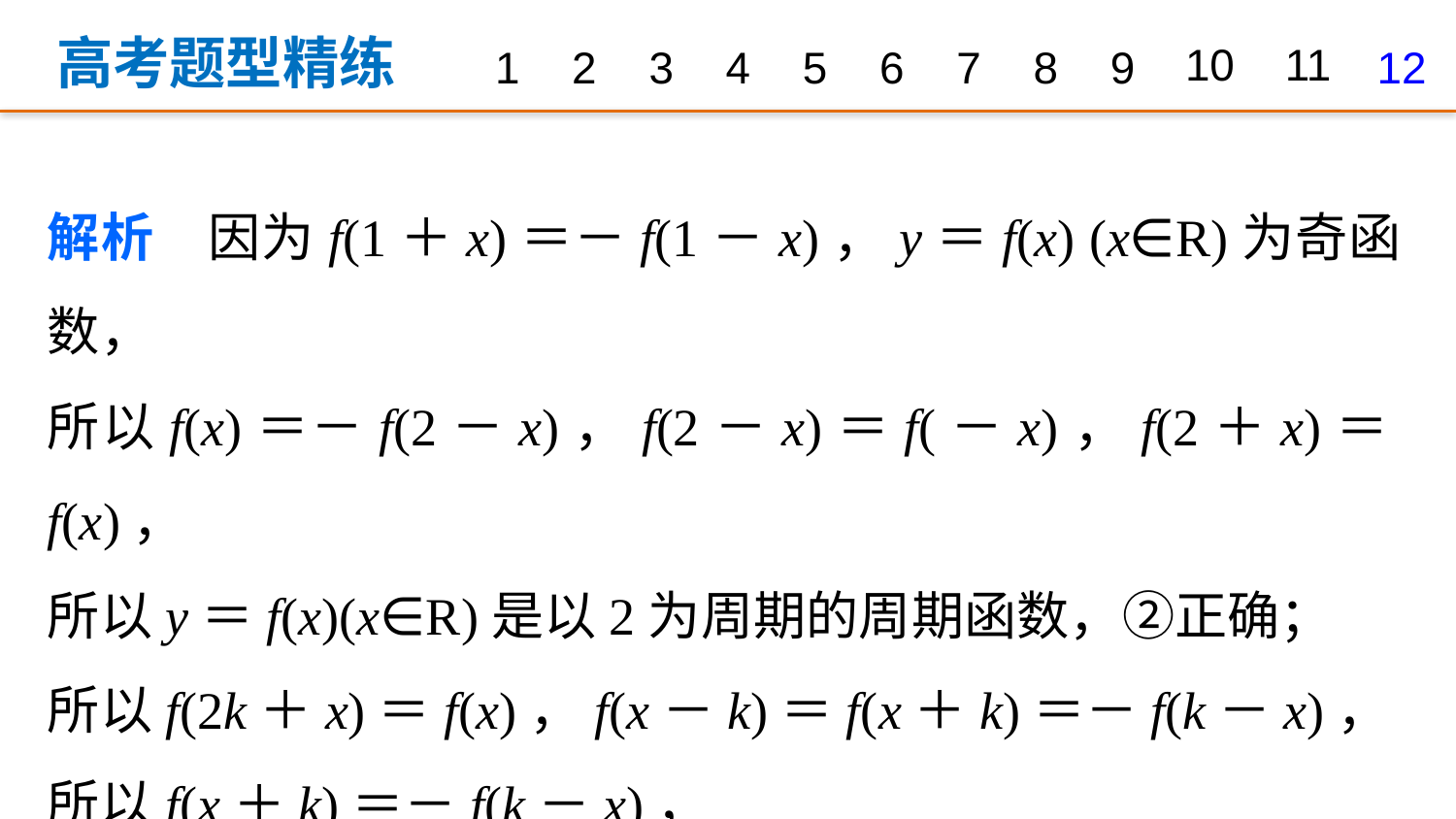

高考题型精练
1
2
3
4
5
6
7
8
9
10
11
12
解析　因为f(1＋x)＝－f(1－x)，y＝f(x) (x∈R)为奇函数，
所以f(x)＝－f(2－x)，f(2－x)＝f(－x)，f(2＋x)＝f(x)，
所以y＝f(x)(x∈R)是以2为周期的周期函数，②正确；
所以f(2k＋x)＝f(x)，f(x－k)＝f(x＋k)＝－f(k－x)，
所以f(x＋k)＝－f(k－x)，
即函数y＝f(x)的图象关于点(k,0)(k∈Z)成中心对称，①正确；